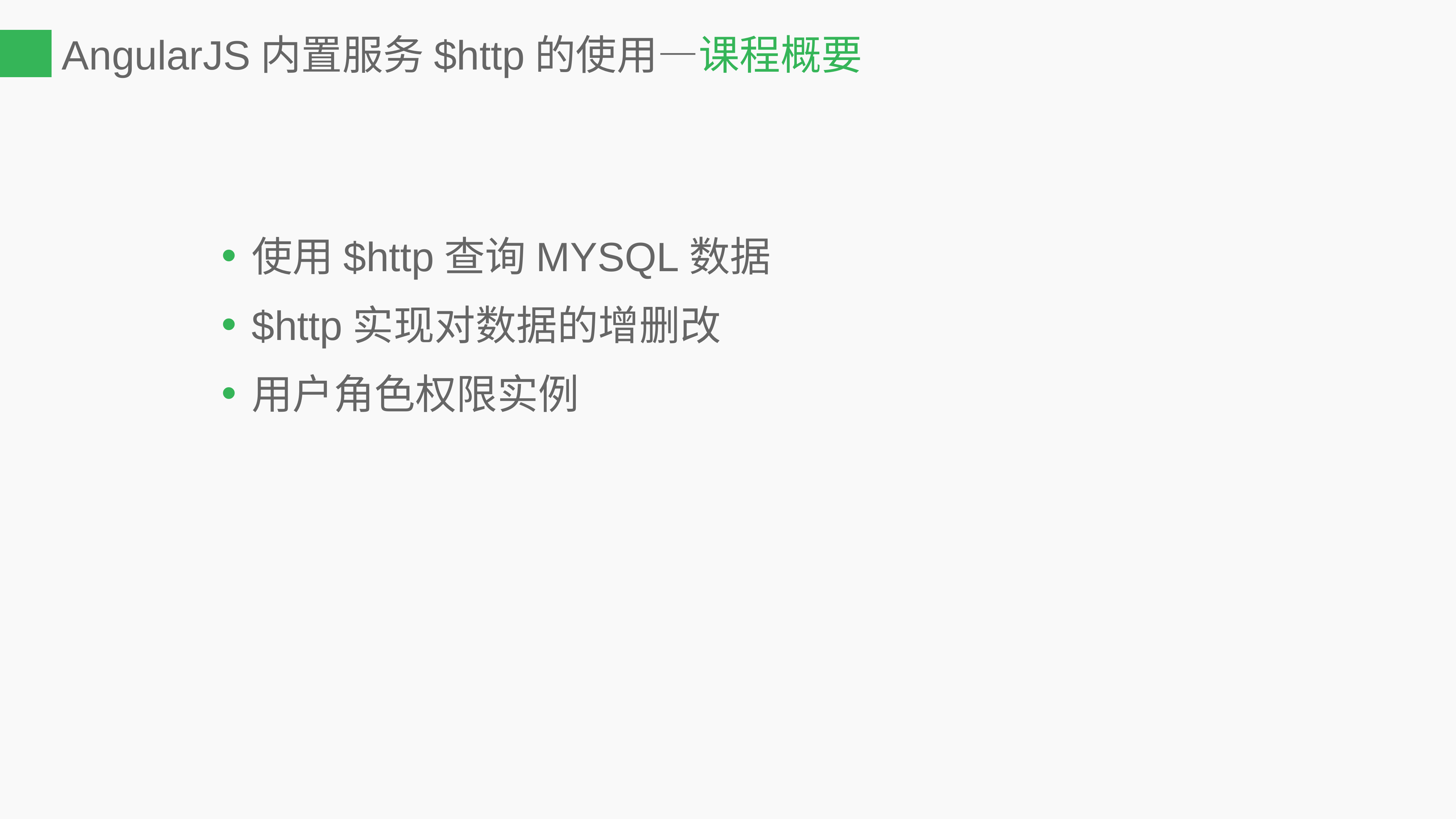

# AngularJS内置服务$http的使用—课程概要
使用$http查询MYSQL数据
$http实现对数据的增删改
用户角色权限实例